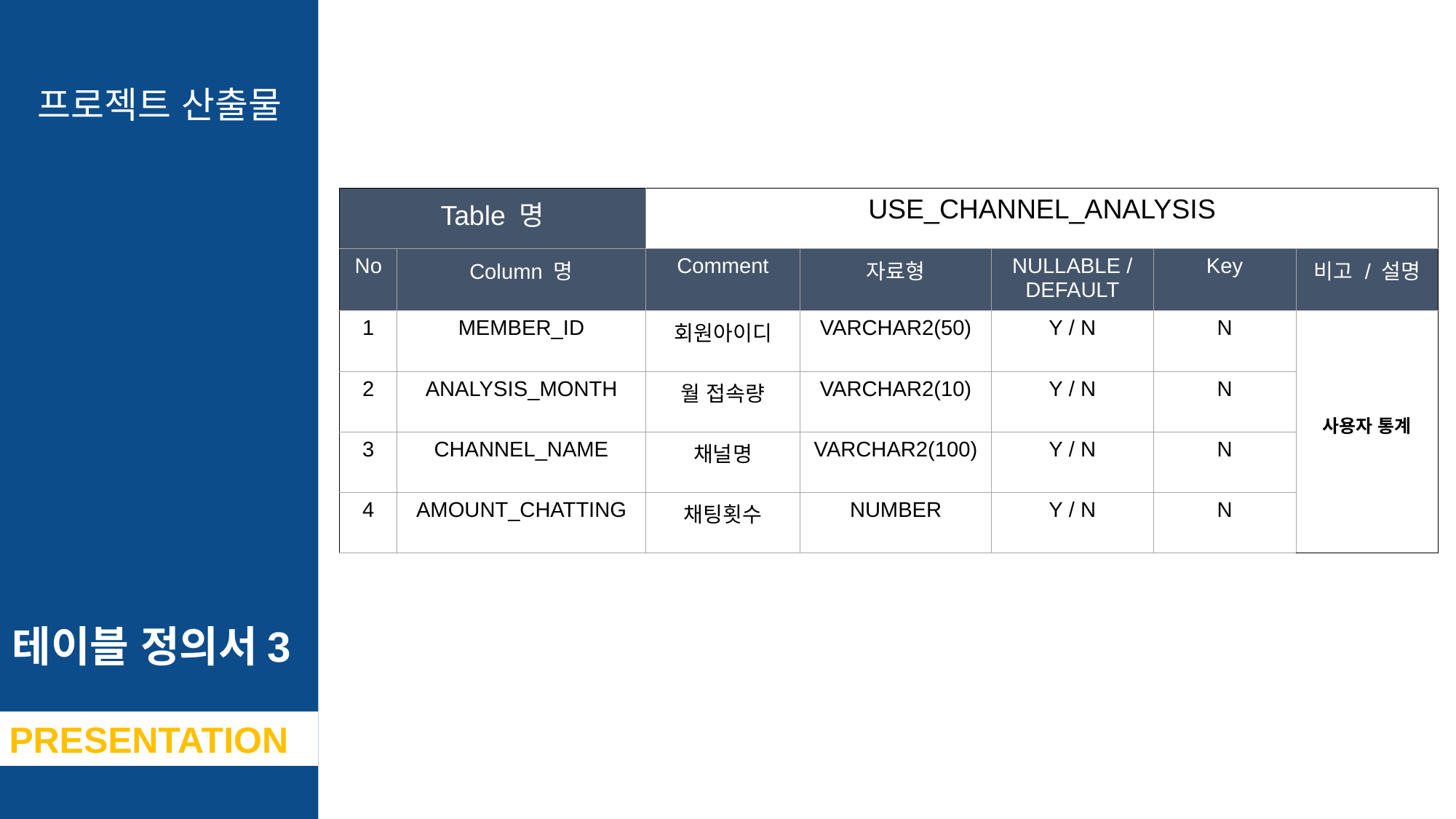

프로젝트 산출물
프로젝트 산출물
| Table 명 |  | USE\_CHANNEL\_ANALYSIS |  |  |  |  |
| --- | --- | --- | --- | --- | --- | --- |
| No | Column 명 | Comment | 자료형 | NULLABLE / DEFAULT | Key | 비고 / 설명 |
| 1 | MEMBER\_ID | 회원아이디 | VARCHAR2(50) | Y / N | N | 사용자 통계 |
| 2 | ANALYSIS\_MONTH | 월 접속량 | VARCHAR2(10) | Y / N | N |  |
| 3 | CHANNEL\_NAME | 채널명 | VARCHAR2(100) | Y / N | N |  |
| 4 | AMOUNT\_CHATTING | 채팅횟수 | NUMBER | Y / N | N |  |
테이블
정의서
테이블 정의서3
PRESENTATION